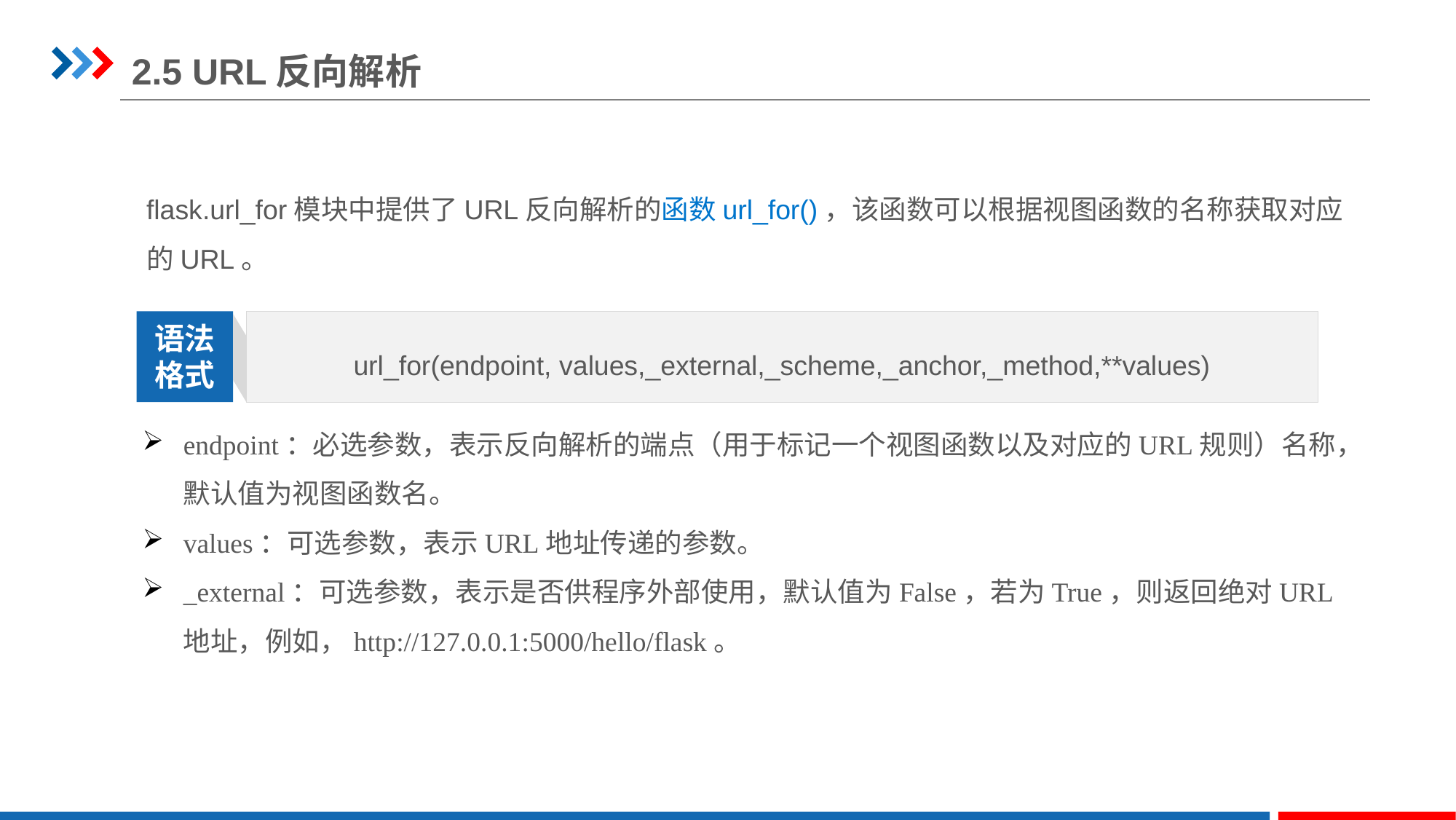

2.5 URL反向解析
flask.url_for模块中提供了URL反向解析的函数url_for()，该函数可以根据视图函数的名称获取对应的URL。

url_for(endpoint, values,_external,_scheme,_anchor,_method,**values)

语法
格式
endpoint：必选参数，表示反向解析的端点（用于标记一个视图函数以及对应的URL规则）名称，默认值为视图函数名。
values：可选参数，表示URL地址传递的参数。
_external：可选参数，表示是否供程序外部使用，默认值为False，若为True，则返回绝对URL地址，例如，http://127.0.0.1:5000/hello/flask。